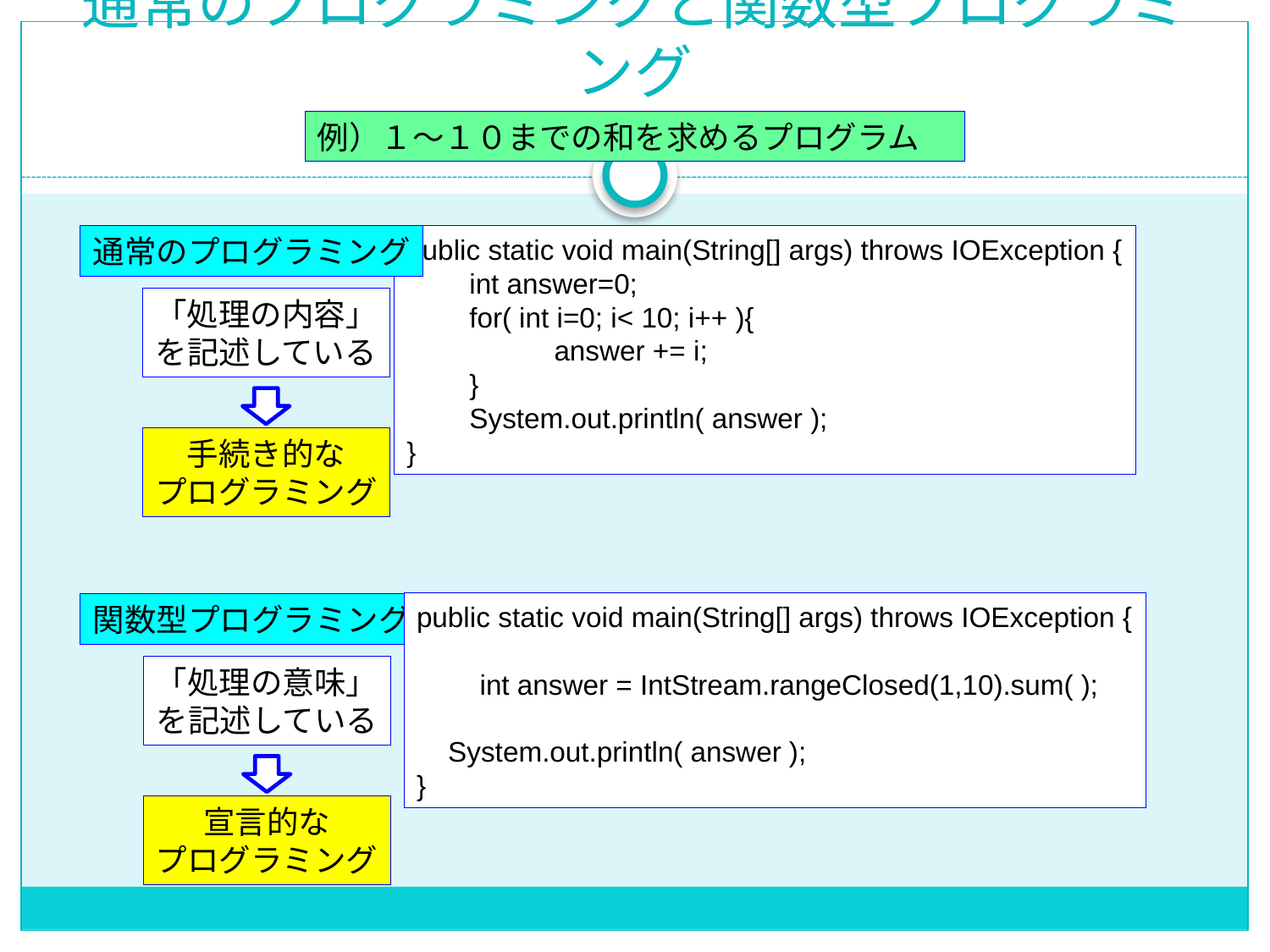

# 通常のプログラミングと関数型プログラミング
例）１～１０までの和を求めるプログラム
通常のプログラミング
public static void main(String[] args) throws IOException {
        int answer=0;
        for( int i=0; i< 10; i++ ){
　　　　　answer += i;
        }
        System.out.println( answer );
}
「処理の内容」
を記述している

手続き的な
プログラミング
public static void main(String[] args) throws IOException {

　　int answer = IntStream.rangeClosed(1,10).sum( );

    System.out.println( answer );
}
関数型プログラミング
「処理の意味」
を記述している

宣言的な
プログラミング